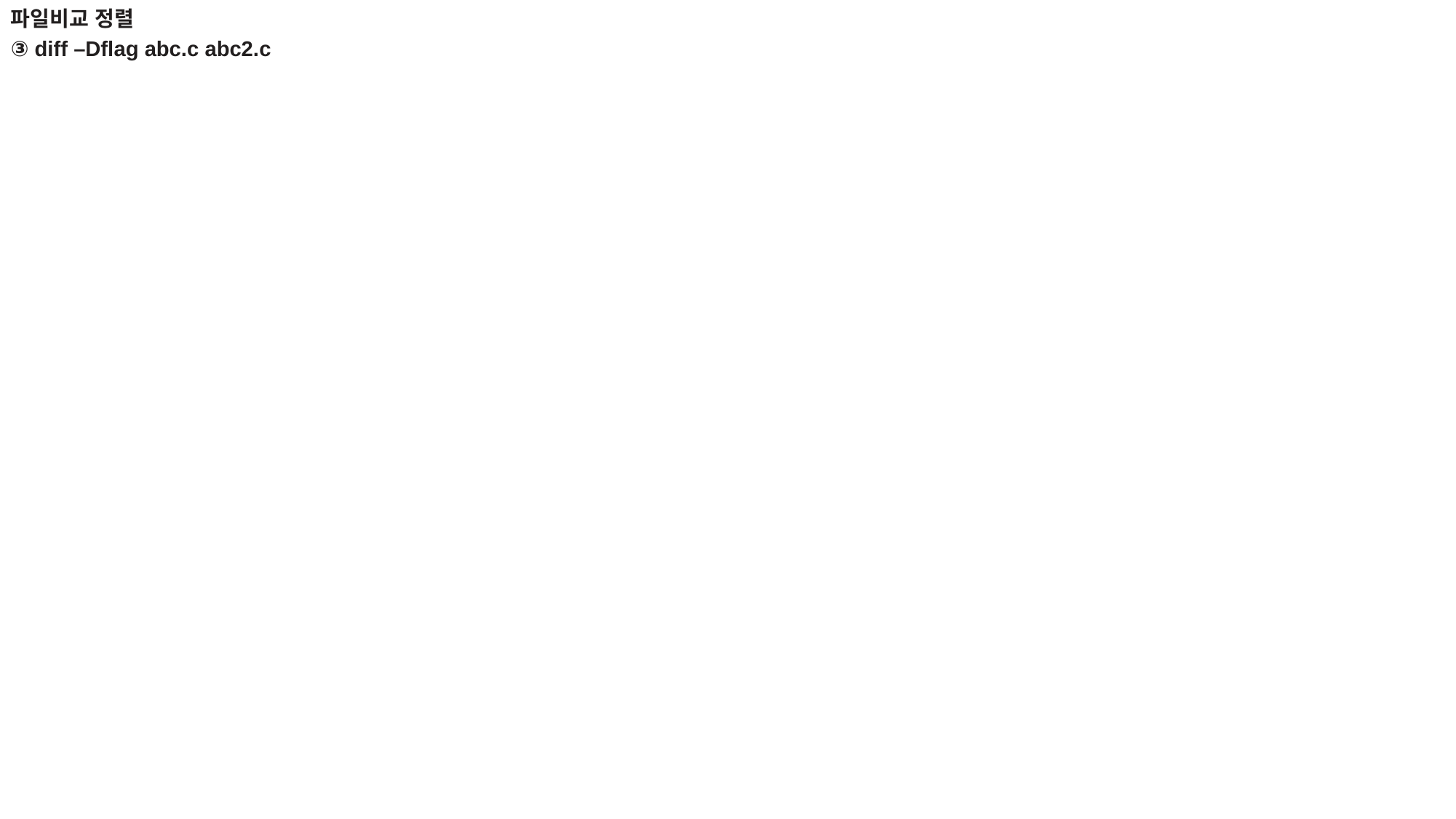

파일비교 정렬
③ diff –Dflag abc.c abc2.c